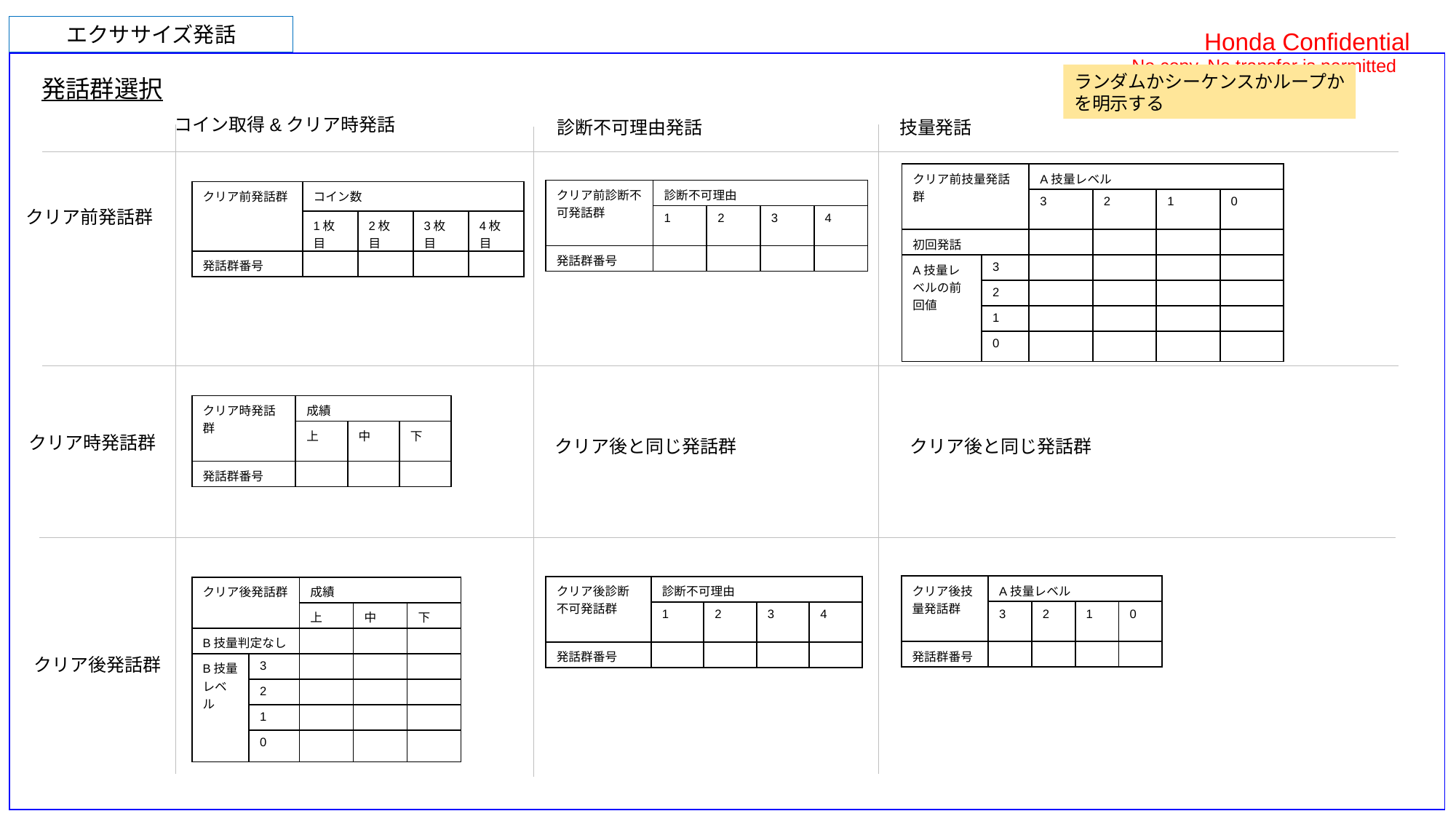

エクササイズ発話

ランダムかシーケンスかループか
を明示する
発話群選択
コイン取得&クリア時発話
診断不可理由発話
技量発話
| クリア前技量発話群 |  | A技量レベル |  |  |  |
| --- | --- | --- | --- | --- | --- |
|  |  | 3 | 2 | 1 | 0 |
| 初回発話 |  |  |  |  |  |
| A技量レベルの前回値 | 3 |  |  |  |  |
|  | 2 |  |  |  |  |
|  | 1 |  |  |  |  |
|  | 0 |  |  |  |  |
| クリア前診断不可発話群 | 診断不可理由 |  |  |  |
| --- | --- | --- | --- | --- |
|  | 1 | 2 | 3 | 4 |
| 発話群番号 |  |  |  |  |
| クリア前発話群 | コイン数 |  |  |  |
| --- | --- | --- | --- | --- |
|  | 1枚目 | 2枚目 | 3枚目 | 4枚目 |
| 発話群番号 |  |  |  |  |
クリア前発話群
| クリア時発話群 | 成績 |  |  |
| --- | --- | --- | --- |
|  | 上 | 中 | 下 |
| 発話群番号 |  |  |  |
クリア時発話群
クリア後と同じ発話群
クリア後と同じ発話群
| クリア後技量発話群 | A技量レベル |  |  |  |
| --- | --- | --- | --- | --- |
|  | 3 | 2 | 1 | 0 |
| 発話群番号 |  |  |  |  |
| クリア後診断不可発話群 | 診断不可理由 |  |  |  |
| --- | --- | --- | --- | --- |
|  | 1 | 2 | 3 | 4 |
| 発話群番号 |  |  |  |  |
| クリア後発話群 |  | 成績 |  |  |
| --- | --- | --- | --- | --- |
|  |  | 上 | 中 | 下 |
| B技量判定なし |  |  |  |  |
| B技量レベル | 3 |  |  |  |
|  | 2 |  |  |  |
|  | 1 |  |  |  |
|  | 0 |  |  |  |
クリア後発話群